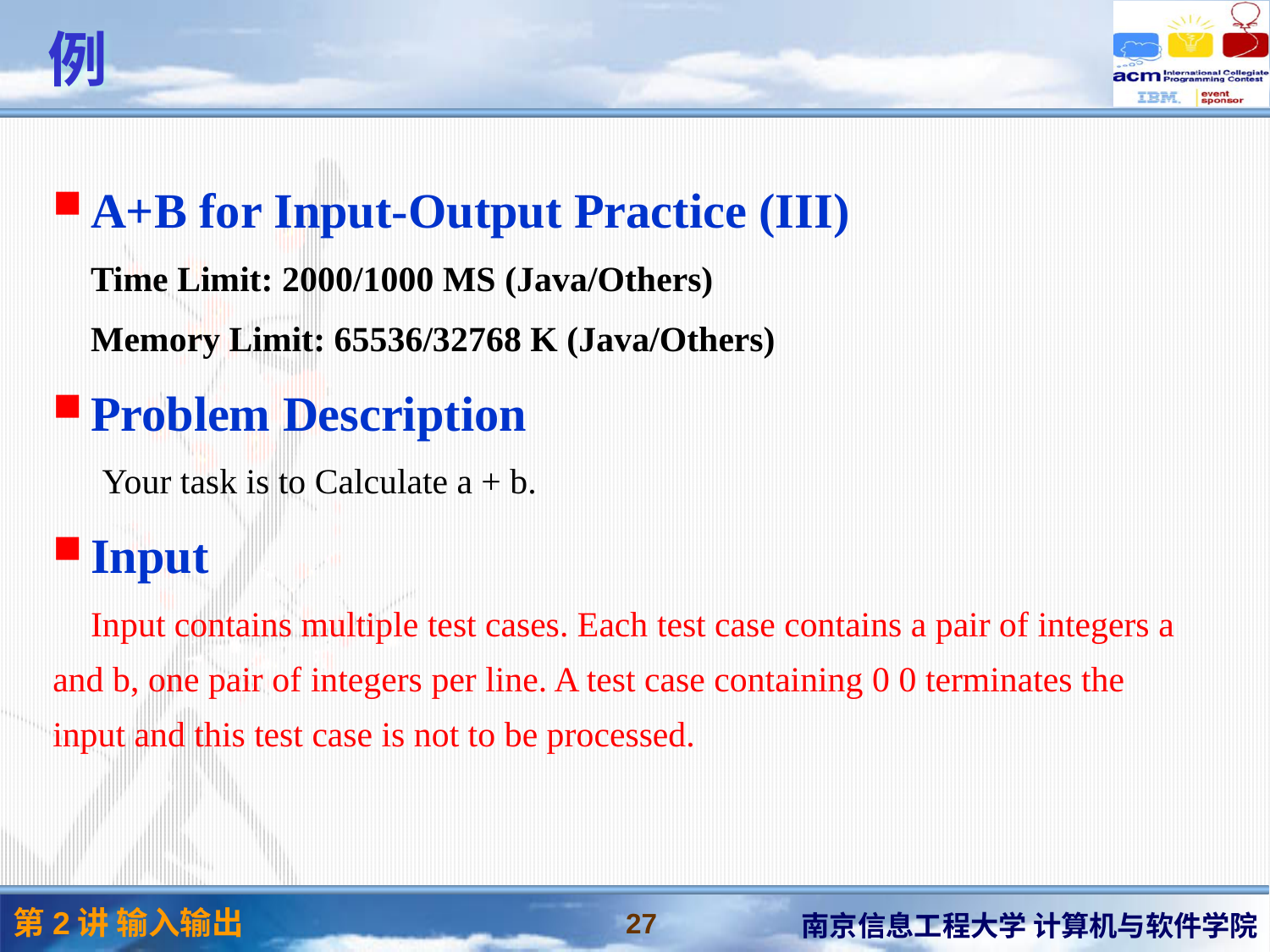

# 例
A+B for Input-Output Practice (III)
Time Limit: 2000/1000 MS (Java/Others)
Memory Limit: 65536/32768 K (Java/Others)
Problem Description
Your task is to Calculate a + b.
Input
Input contains multiple test cases. Each test case contains a pair of integers a and b, one pair of integers per line. A test case containing 0 0 terminates the input and this test case is not to be processed.